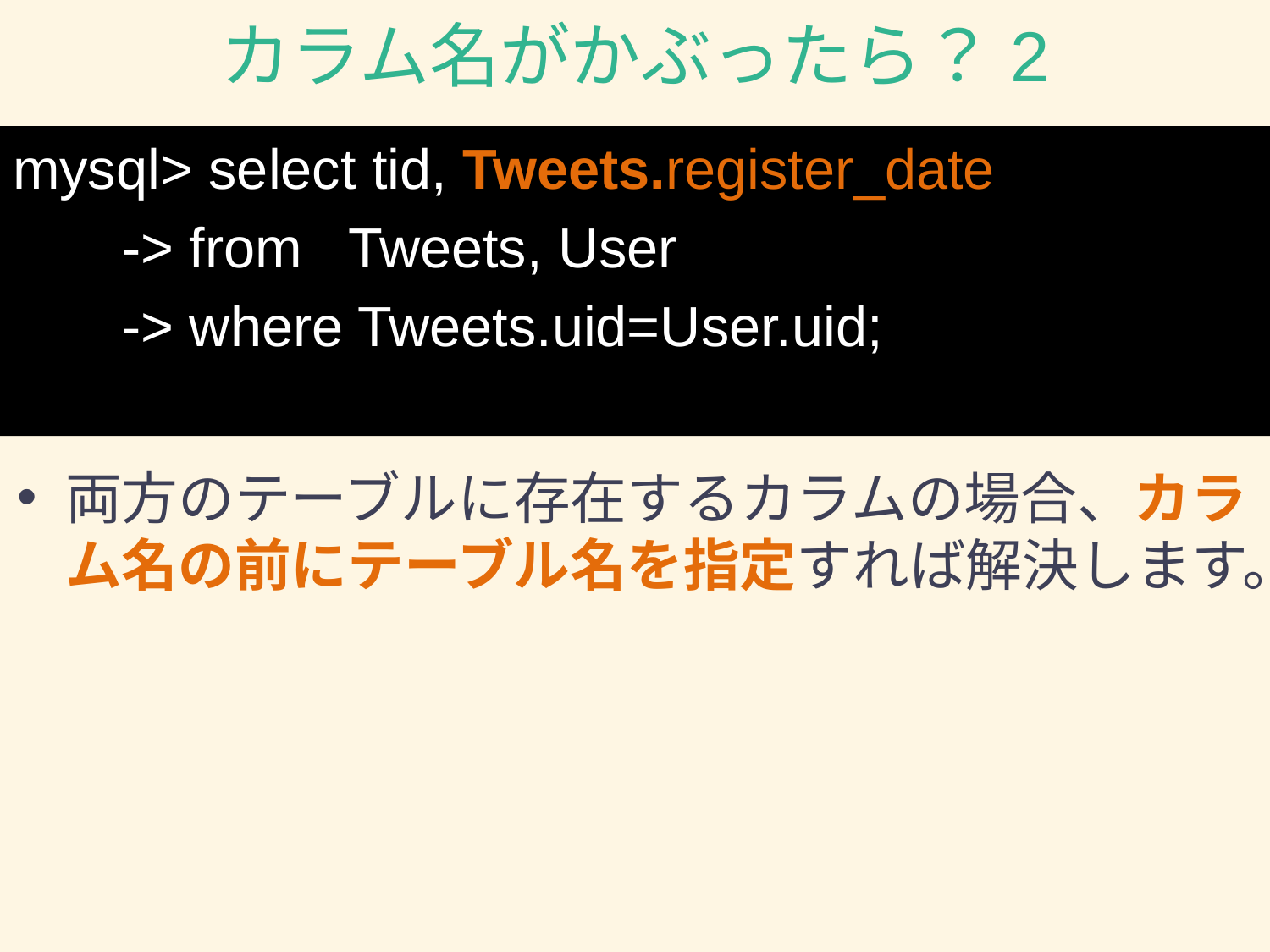

# カラム名がかぶったら？2
mysql> select tid, Tweets.register_date
       -> from   Tweets, User
       -> where Tweets.uid=User.uid;

両方のテーブルに存在するカラムの場合、カラム名の前にテーブル名を指定すれば解決します。